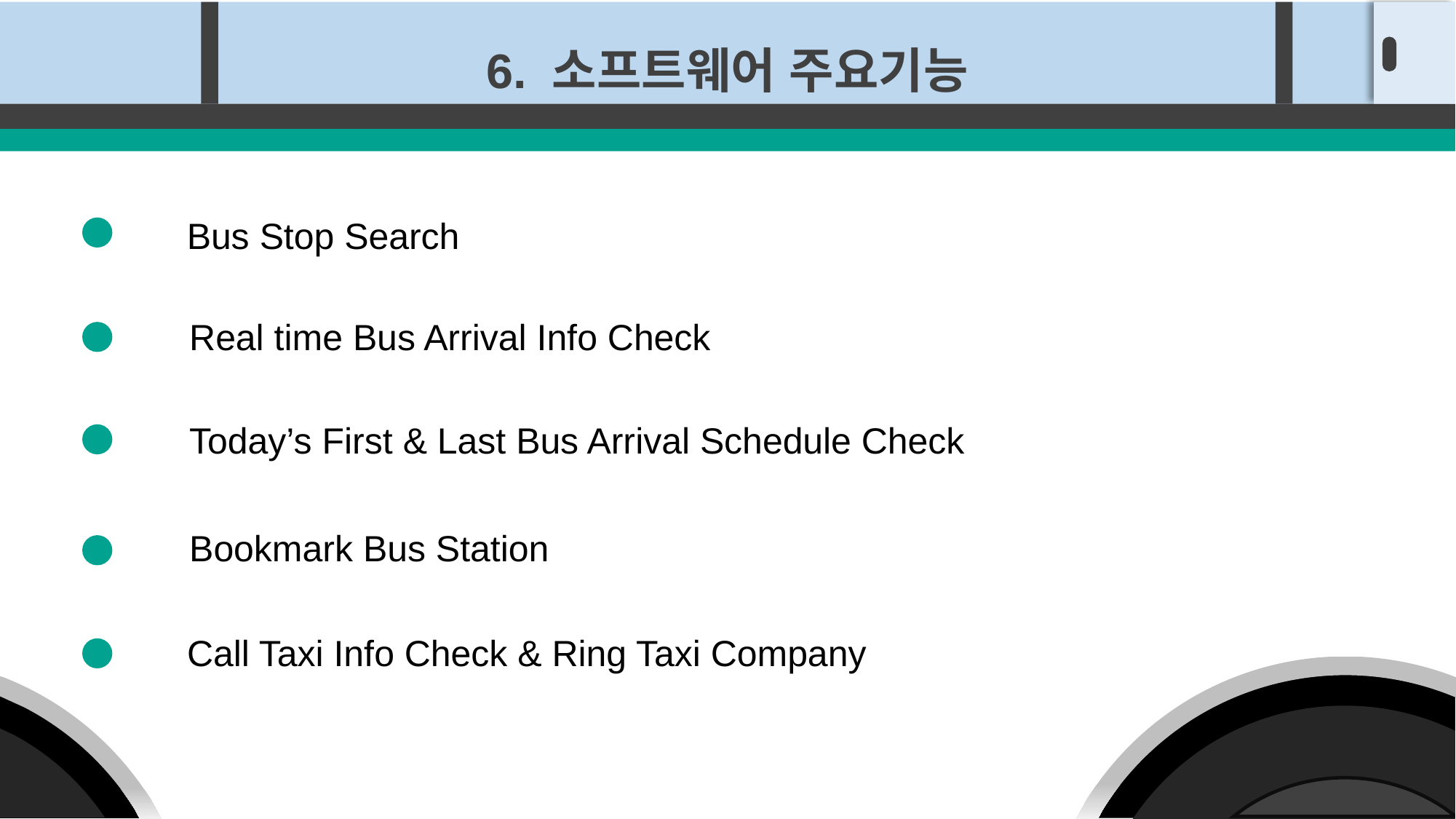

6. 소프트웨어 주요기능

Bus Stop Search

Real time Bus Arrival Info Check

Today’s First & Last Bus Arrival Schedule Check

Bookmark Bus Station

Call Taxi Info Check & Ring Taxi Company